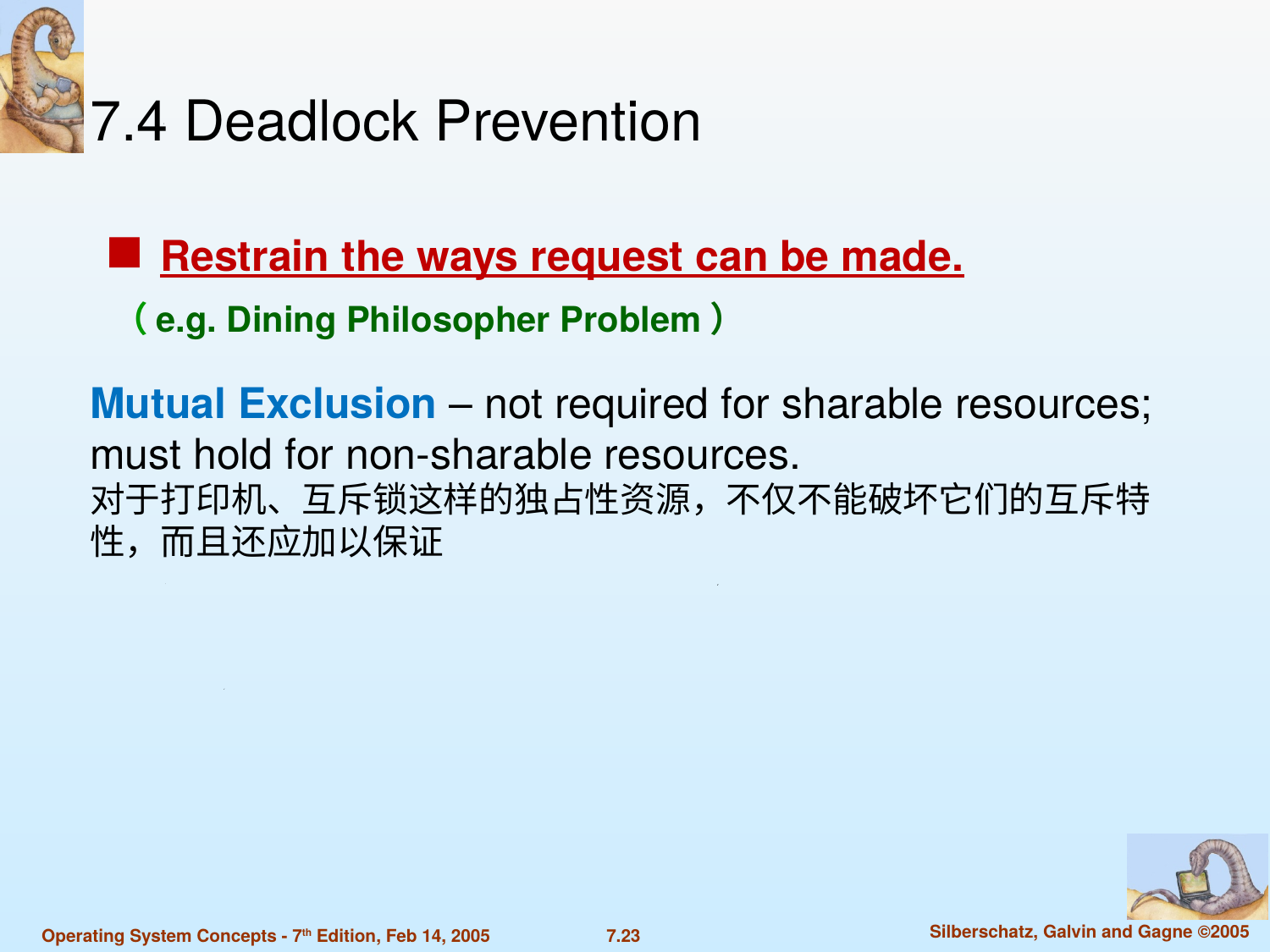

7.4 Deadlock Prevention
Restrain the ways request can be made.
（e.g. Dining Philosopher Problem）
Mutual Exclusion – not required for sharable resources; must hold for non-sharable resources.
对于打印机、互斥锁这样的独占性资源，不仅不能破坏它们的互斥特性，而且还应加以保证